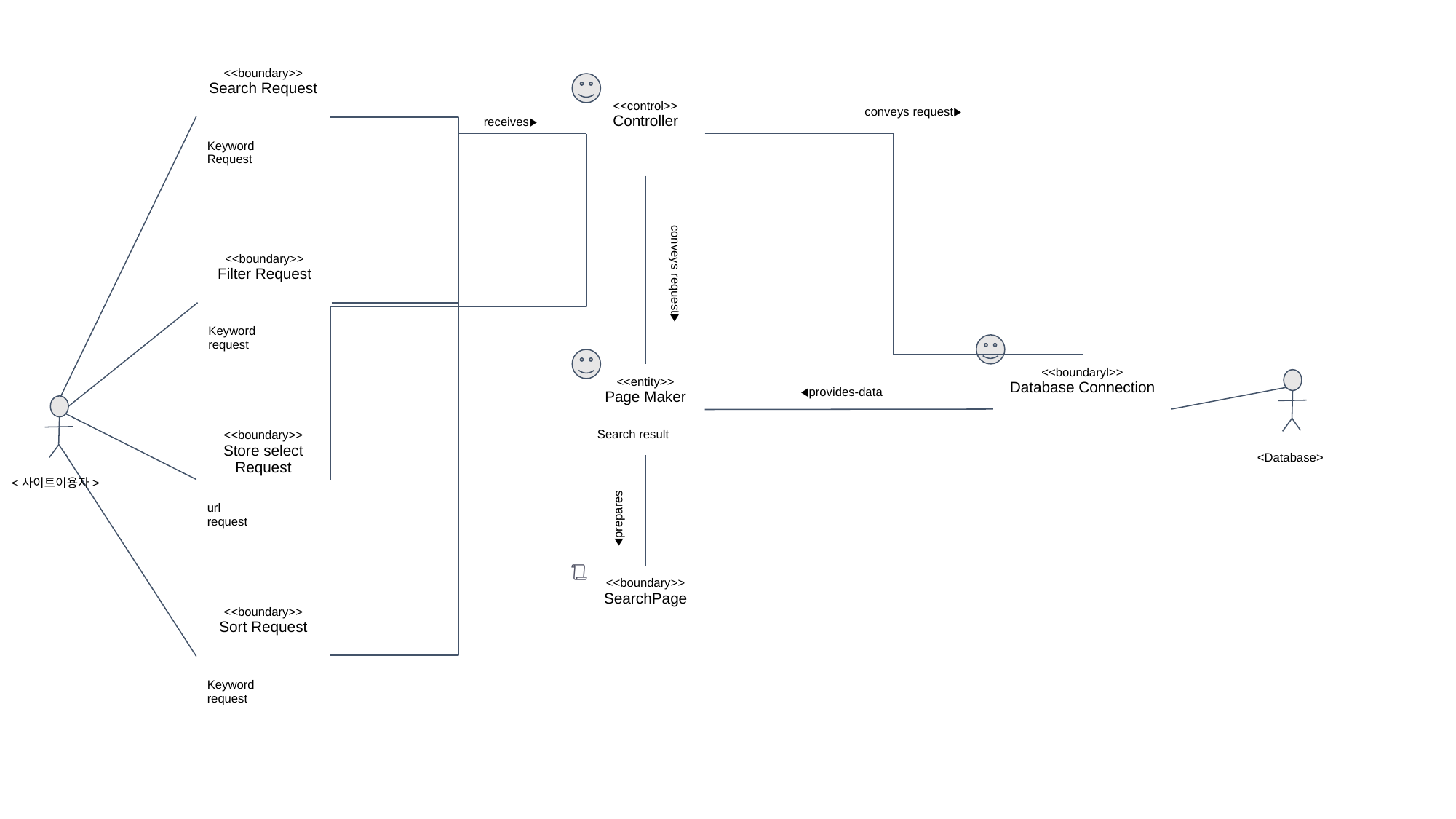

| <<boundary>> Search Request |
| --- |
| Keyword Request |

| <<control>> Controller |
| --- |
|  |
conveys request▶
receives▶
| <<boundary>> Filter Request |
| --- |
| Keyword request |
conveys request▶

| <<boundaryl>> Database Connection |
| --- |
|  |
| <<entity>> Page Maker |
| --- |
| Search result |

◀provides-data

| <<boundary>> Store select Request |
| --- |
| url request |
<Database>
<사이트이용자>
◀prepares
📜
| <<boundary>> SearchPage |
| --- |
|  |
| <<boundary>> Sort Request |
| --- |
| Keyword request |